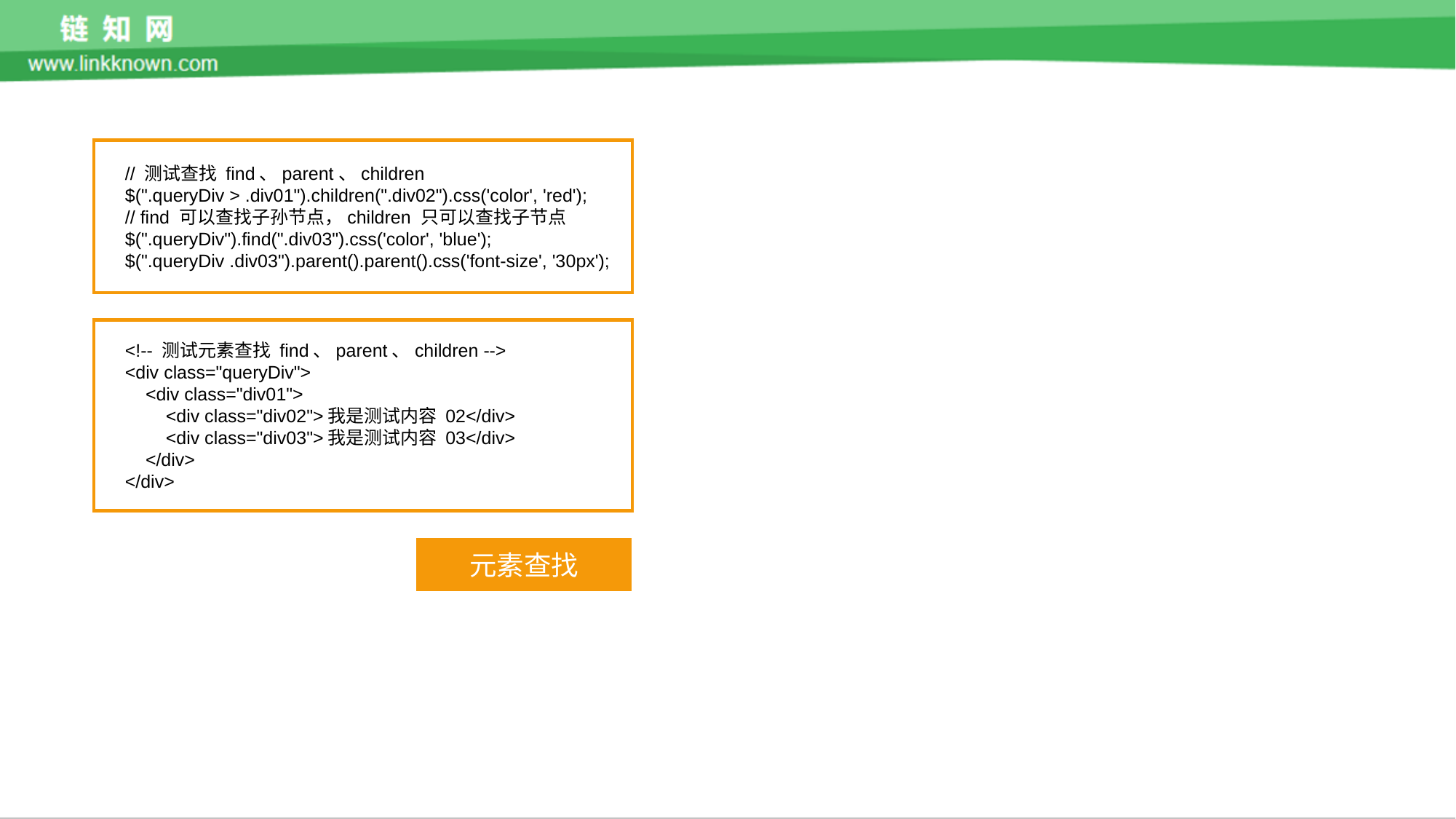

// 测试查找 find、parent、children
    $(".queryDiv > .div01").children(".div02").css('color', 'red');
    // find 可以查找子孙节点，children 只可以查找子节点
    $(".queryDiv").find(".div03").css('color', 'blue');
    $(".queryDiv .div03").parent().parent().css('font-size', '30px');
    <!-- 测试元素查找 find、parent、children -->
    <div class="queryDiv">
        <div class="div01">
            <div class="div02">我是测试内容 02</div>
            <div class="div03">我是测试内容 03</div>
        </div>
    </div>
元素查找